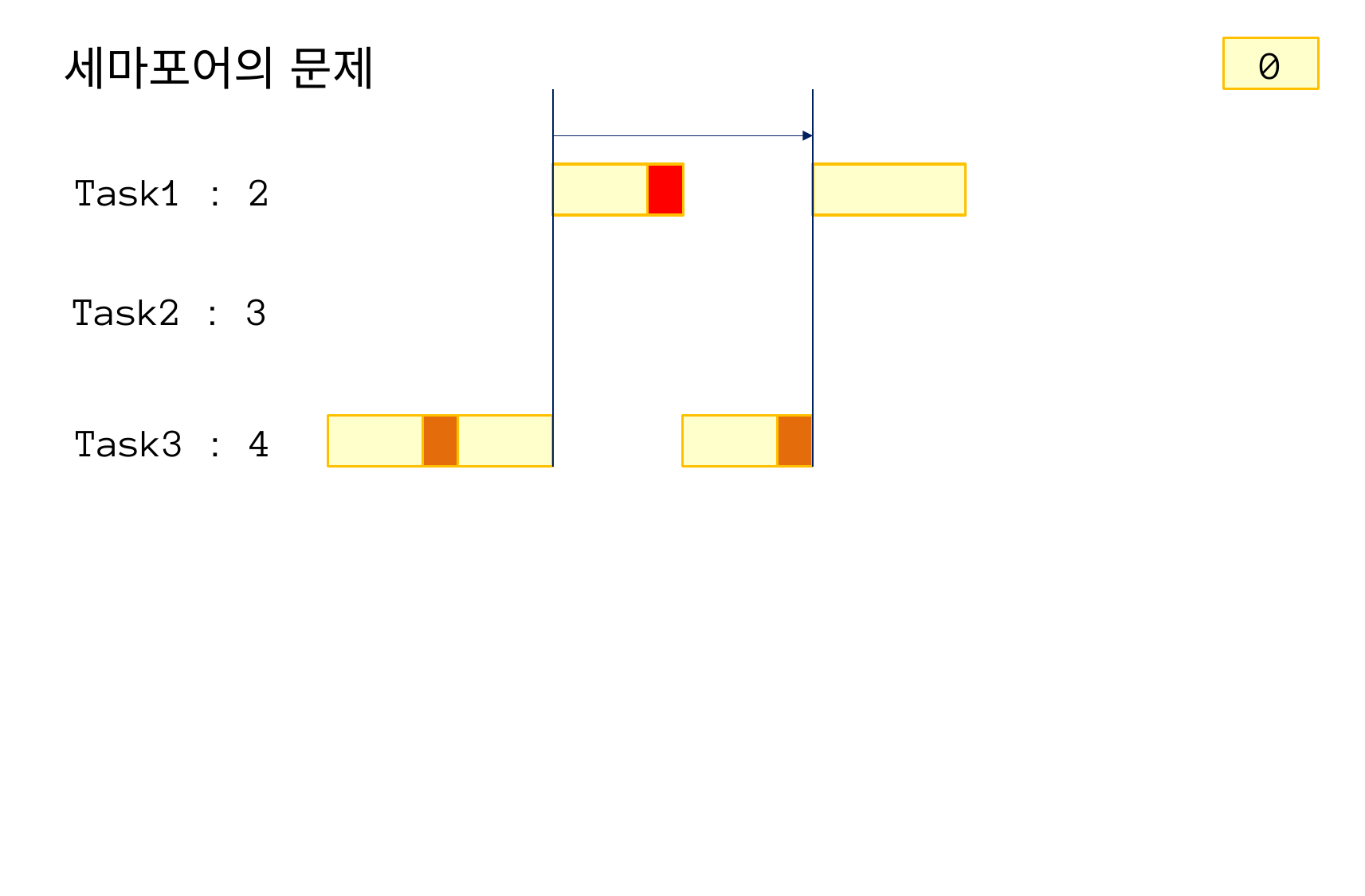

세마포어의 문제
0
Task1 : 2

Task2 : 3
Task3 : 4